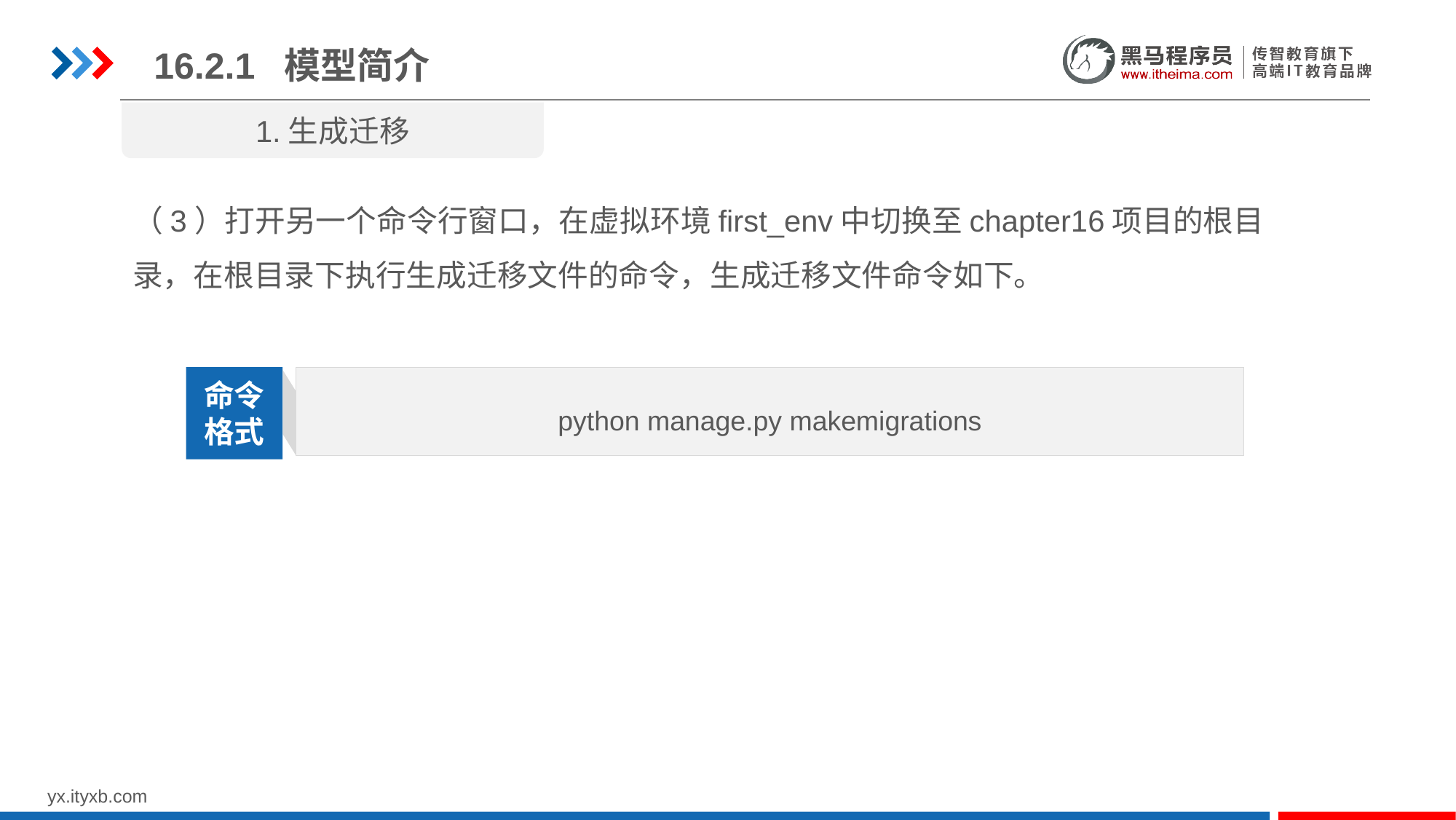

16.2.1  模型简介

1.生成迁移
（3）打开另一个命令行窗口，在虚拟环境first_env中切换至chapter16项目的根目录，在根目录下执行生成迁移文件的命令，生成迁移文件命令如下。

python manage.py makemigrations

命令
格式